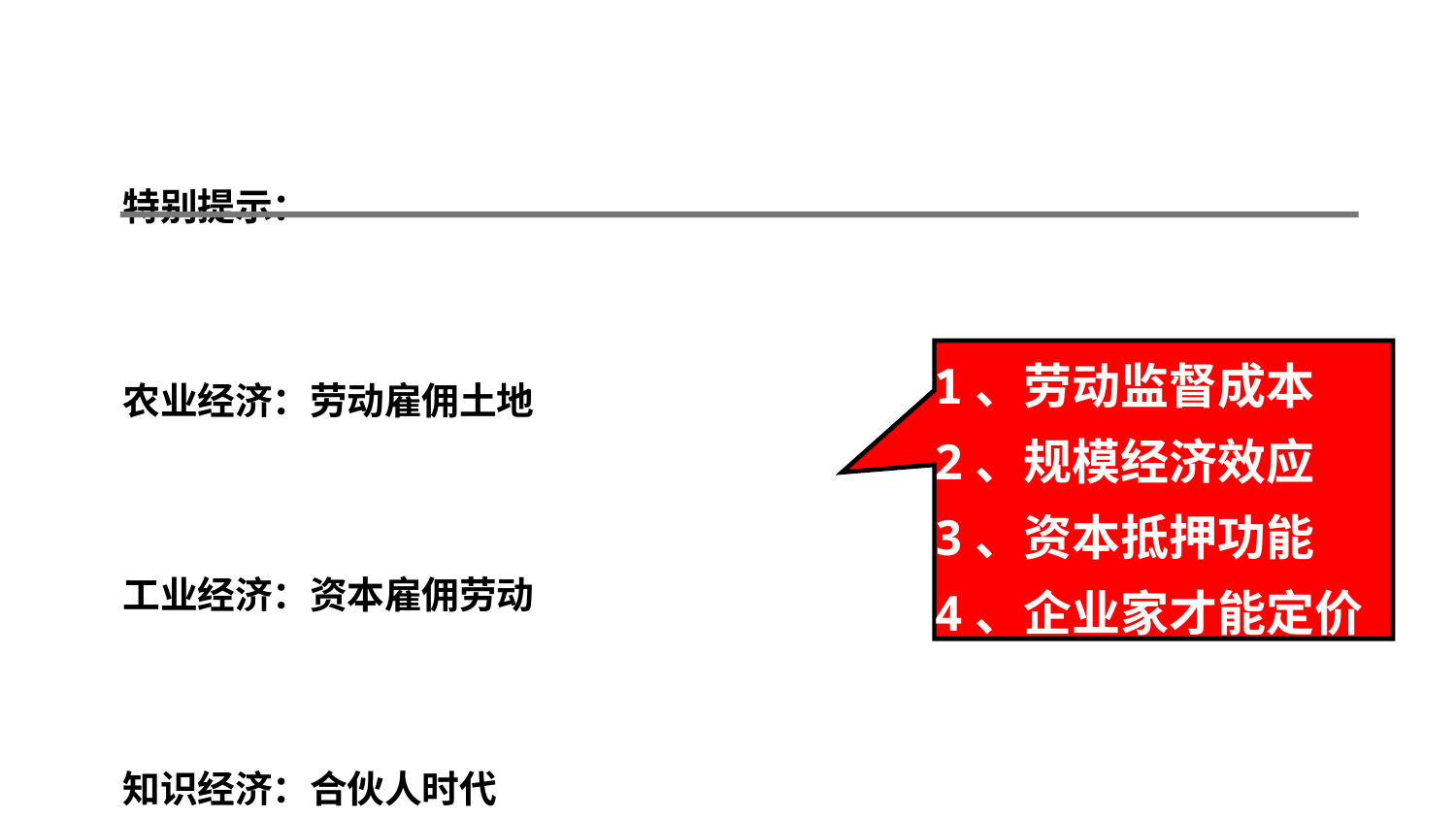

特别提示：
农业经济：劳动雇佣土地
工业经济：资本雇佣劳动
知识经济：合伙人时代

1、劳动监督成本
2、规模经济效应
3、资本抵押功能
4、企业家才能定价